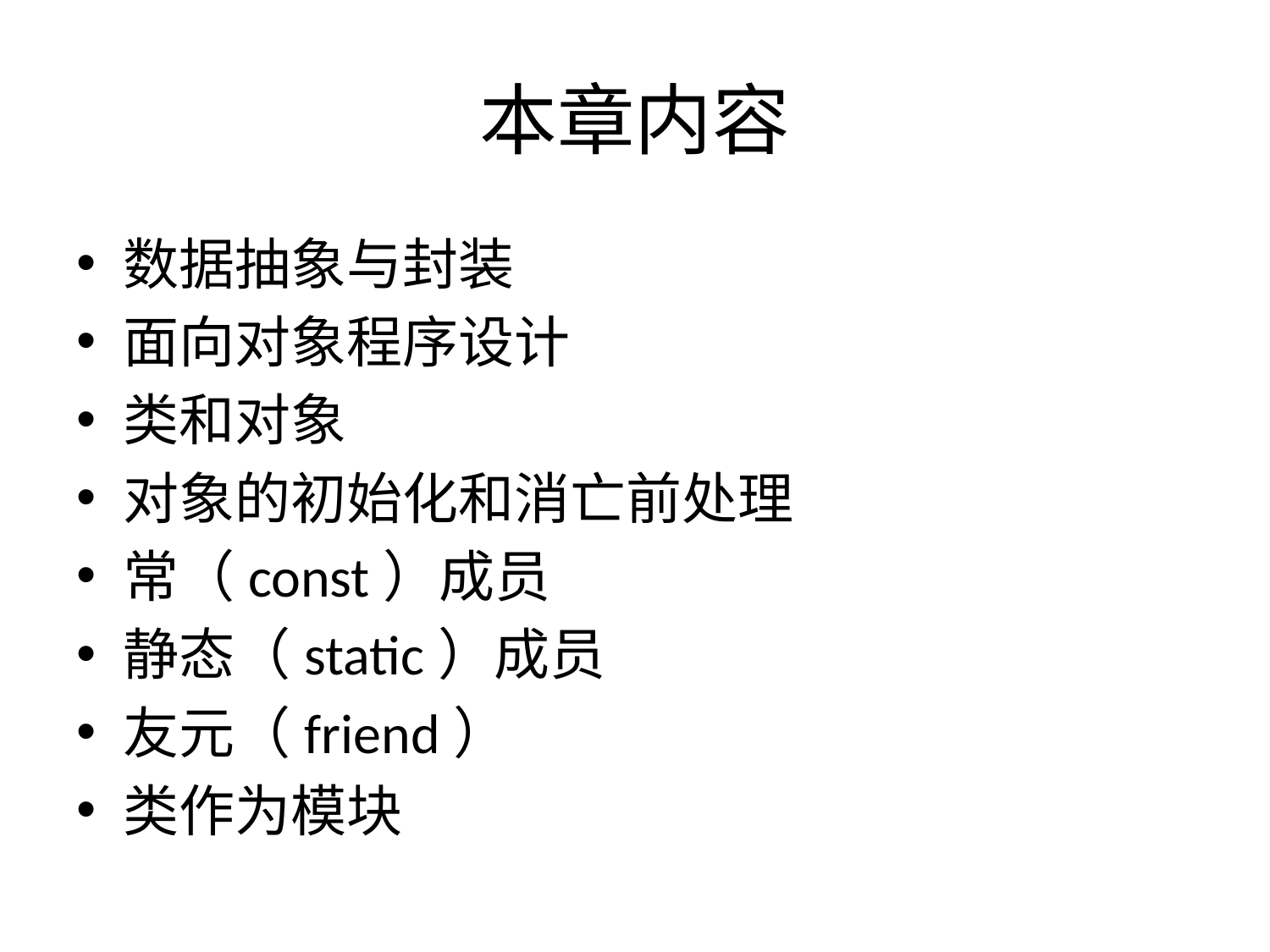

# 本章内容
数据抽象与封装
面向对象程序设计
类和对象
对象的初始化和消亡前处理
常（const）成员
静态（static）成员
友元（friend）
类作为模块